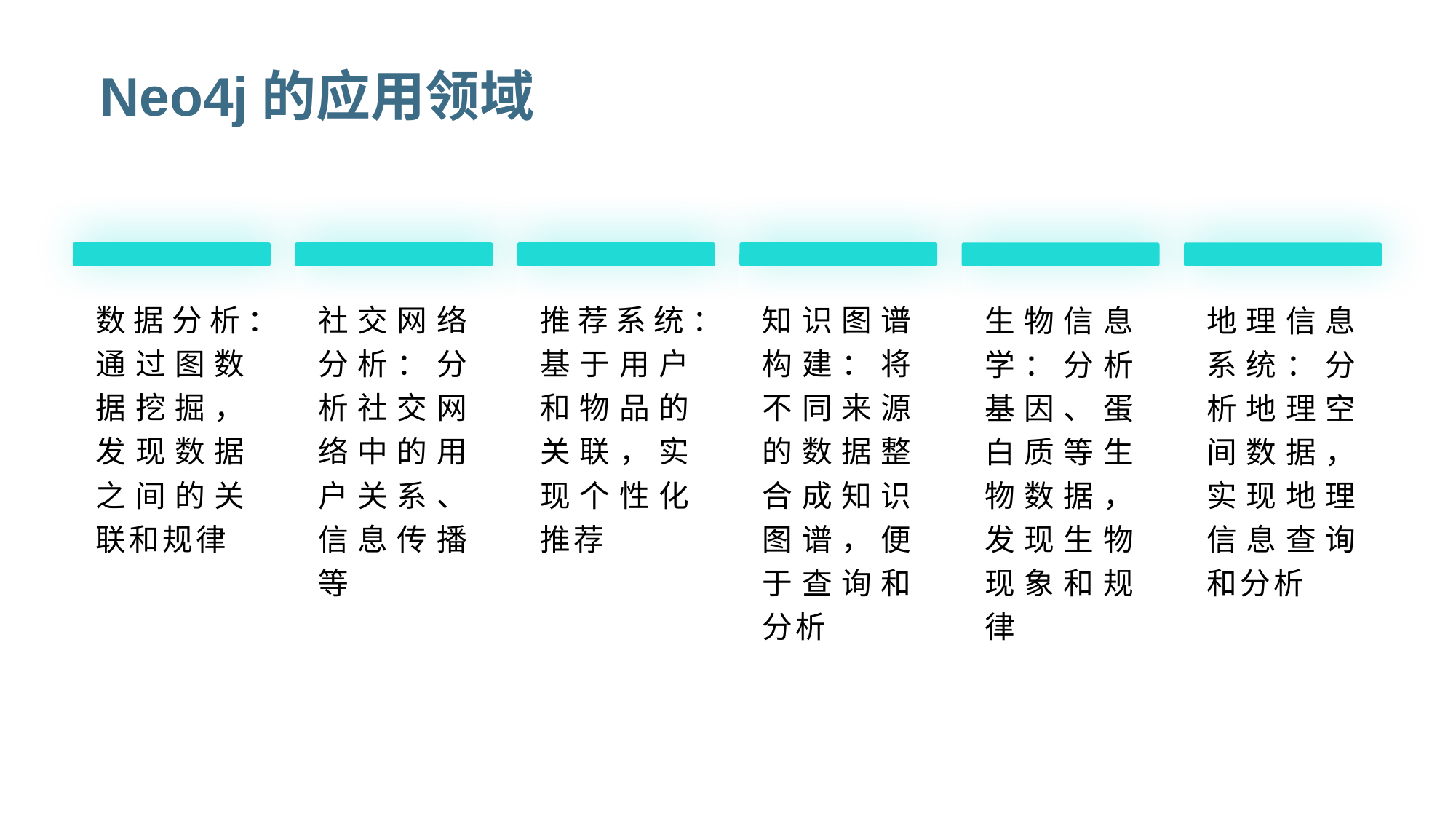

# Neo4j的应用领域

数据分析：通过图数据挖掘，发现数据之间的关联和规律
社交网络分析：分析社交网络中的用户关系、信息传播等
推荐系统：基于用户和物品的关联，实现个性化推荐
知识图谱构建：将不同来源的数据整合成知识图谱，便于查询和分析
生物信息学：分析基因、蛋白质等生物数据，发现生物现象和规律
地理信息系统：分析地理空间数据，实现地理信息查询和分析